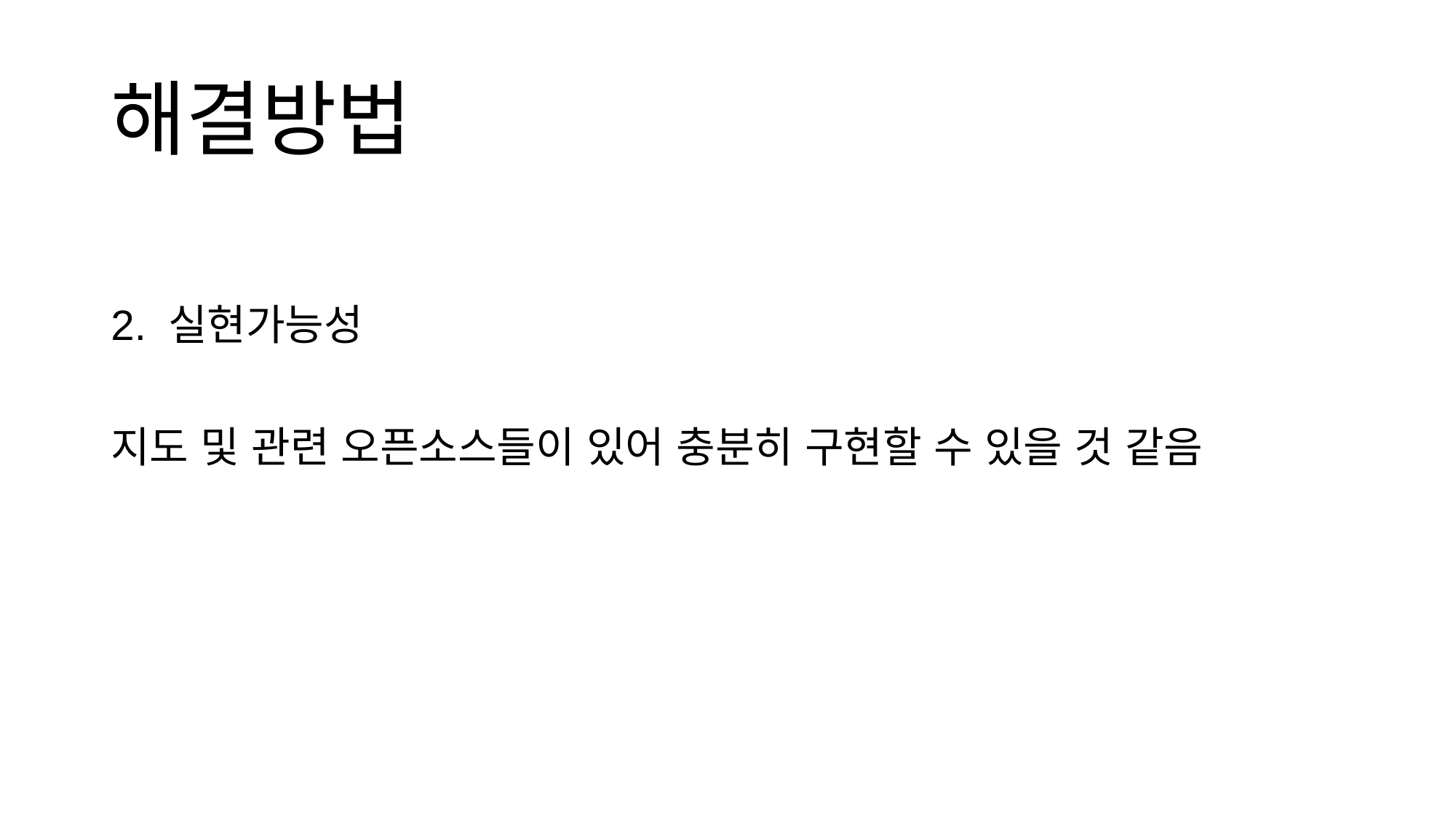

# 해결방법
2. 실현가능성

지도 및 관련 오픈소스들이 있어 충분히 구현할 수 있을 것 같음